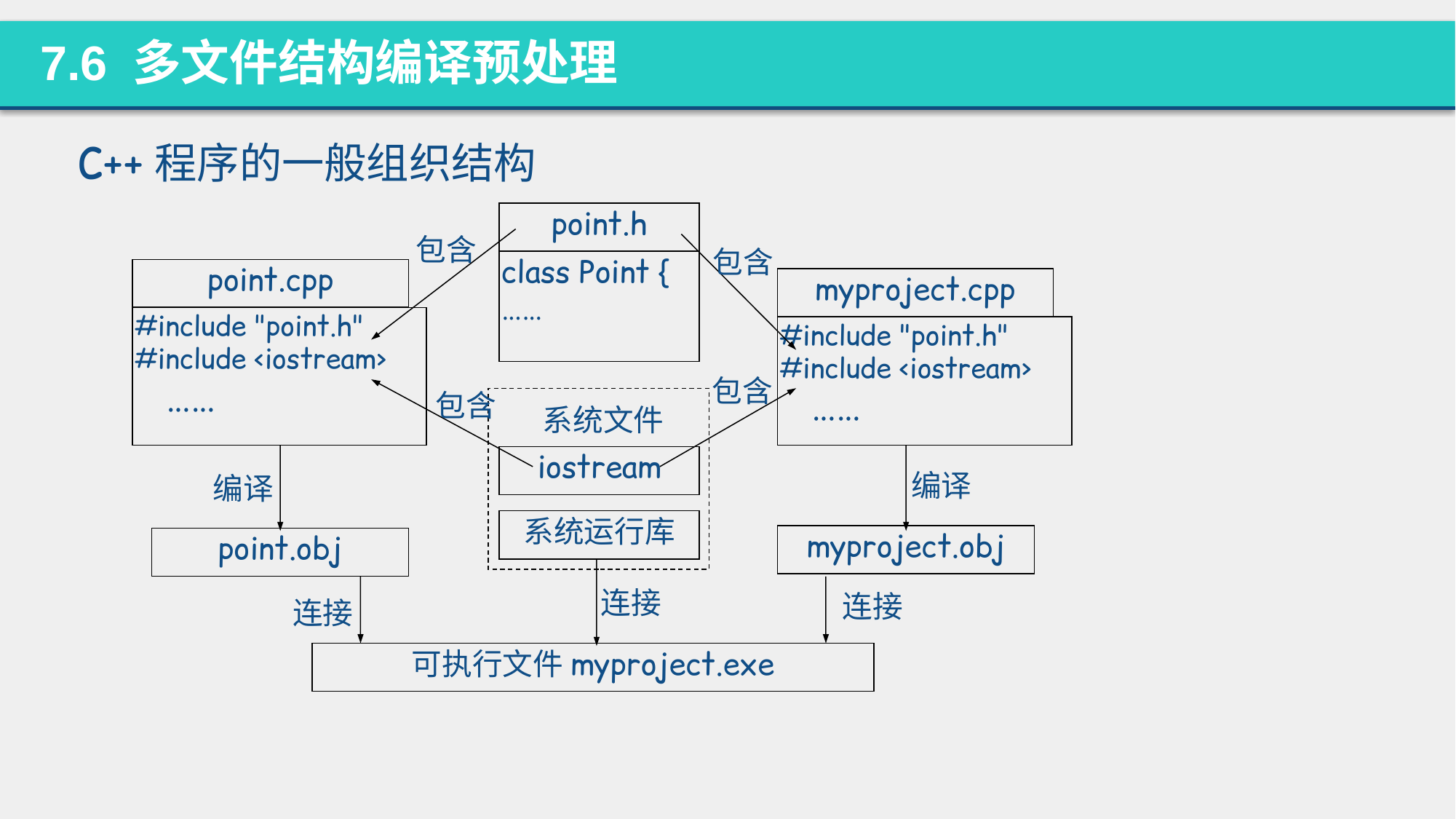

7.6 多文件结构编译预处理
C++程序的一般组织结构

point.h
class Point {
……

 包含

包含
point.cpp
myproject.cpp
#include "point.h"
#include <iostream>
……
#include "point.h"
#include <iostream>
……
 包含

包含

 系统文件

iostream
编译
编译
系统运行库
myproject.obj
point.obj

连接
连接
连接
可执行文件myproject.exe